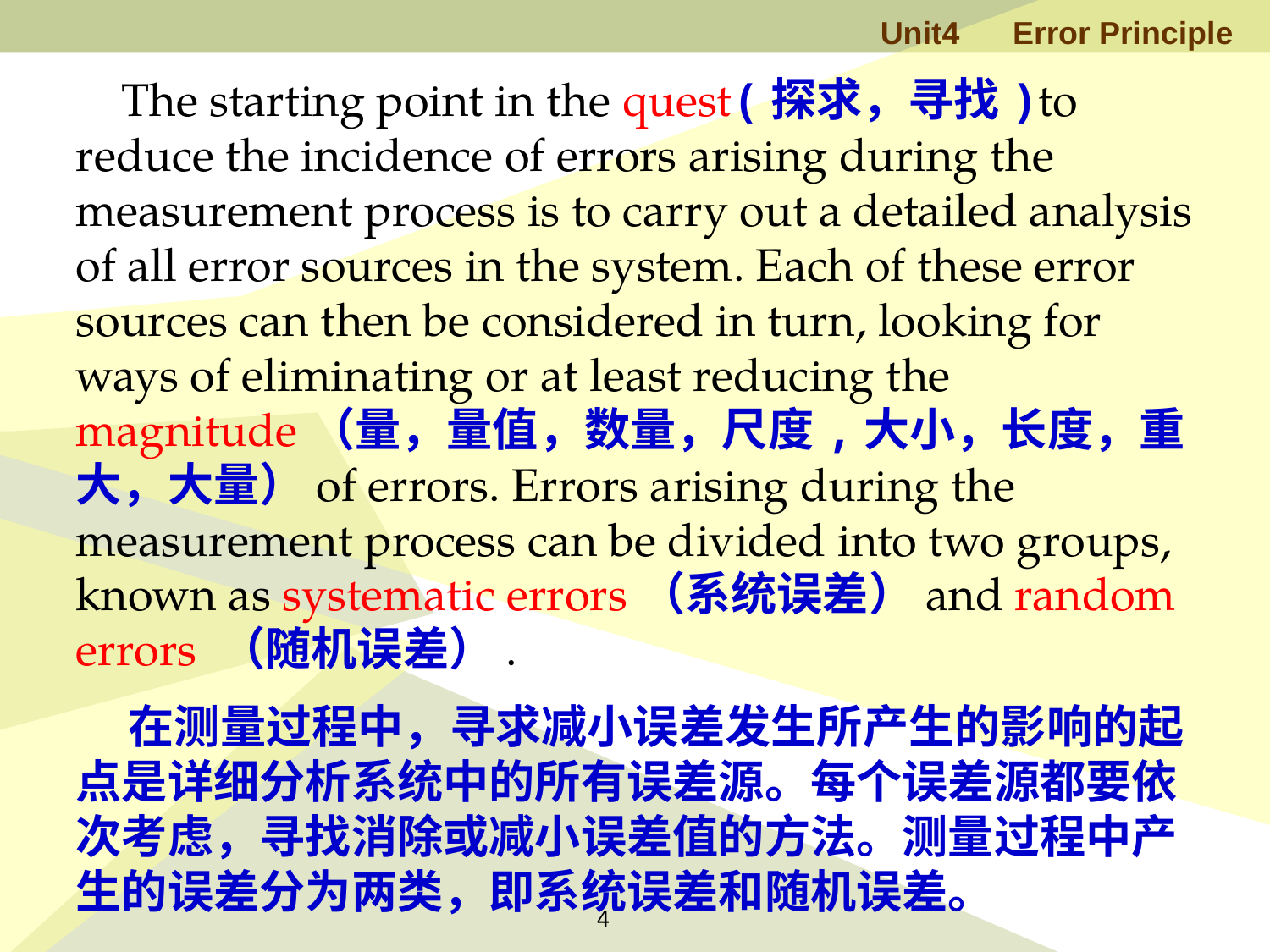

The starting point in the quest(探求，寻找)to reduce the incidence of errors arising during the measurement process is to carry out a detailed analysis of all error sources in the system. Each of these error sources can then be considered in turn, looking for ways of eliminating or at least reducing the magnitude（量，量值，数量，尺度,大小，长度，重大，大量）of errors. Errors arising during the measurement process can be divided into two groups, known as systematic errors（系统误差）and random errors （随机误差）.
    在测量过程中，寻求减小误差发生所产生的影响的起点是详细分析系统中的所有误差源。每个误差源都要依次考虑，寻找消除或减小误差值的方法。测量过程中产生的误差分为两类，即系统误差和随机误差。
4